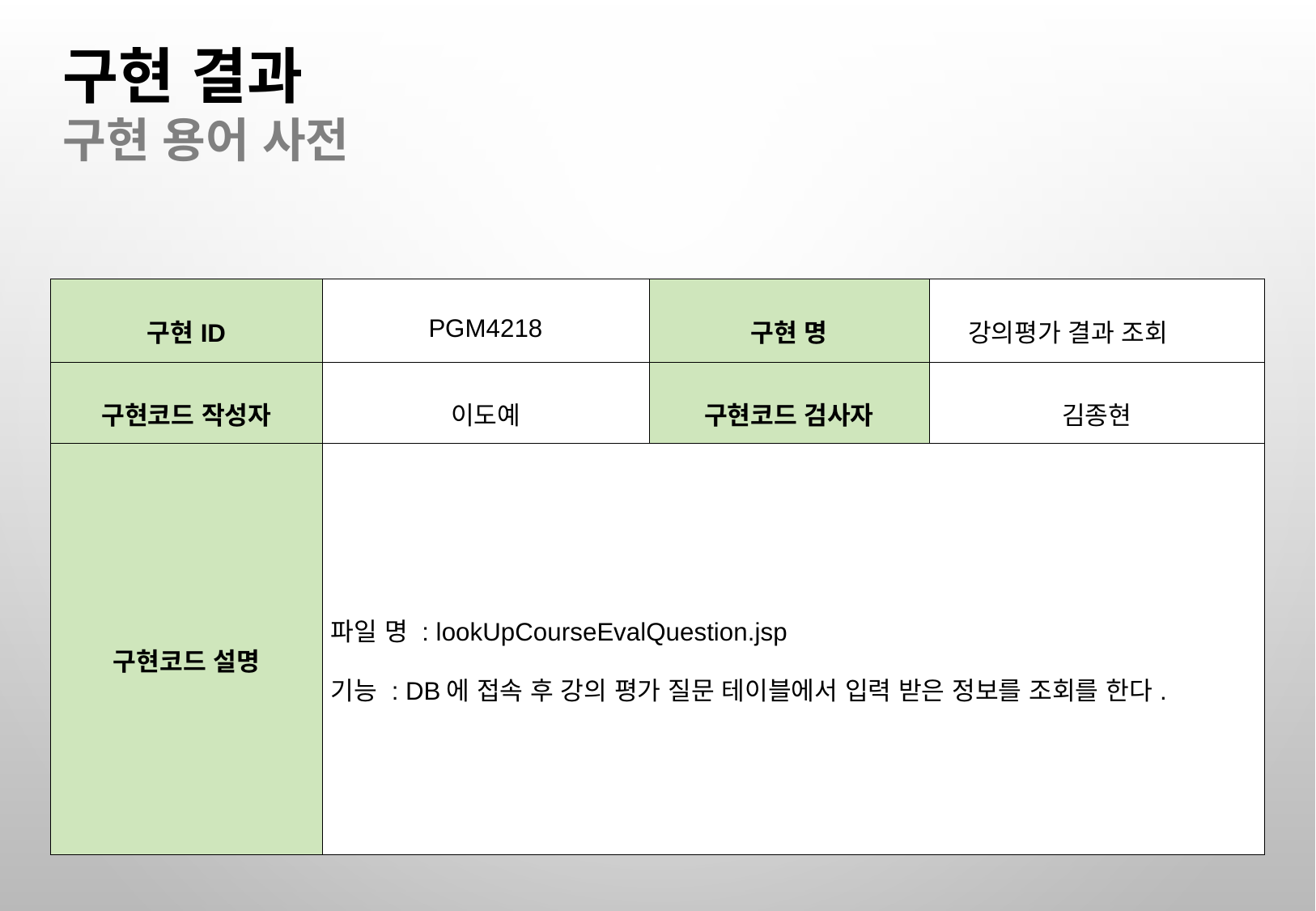

구현 결과
구현 용어 사전
| 구현ID | PGM4218 | 구현 명 | 강의평가 결과 조회 |
| --- | --- | --- | --- |
| 구현코드 작성자 | 이도예 | 구현코드 검사자 | 김종현 |
| 구현코드 설명 | 파일 명 : lookUpCourseEvalQuestion.jsp 기능 : DB에 접속 후 강의 평가 질문 테이블에서 입력 받은 정보를 조회를 한다. |  |  |
15